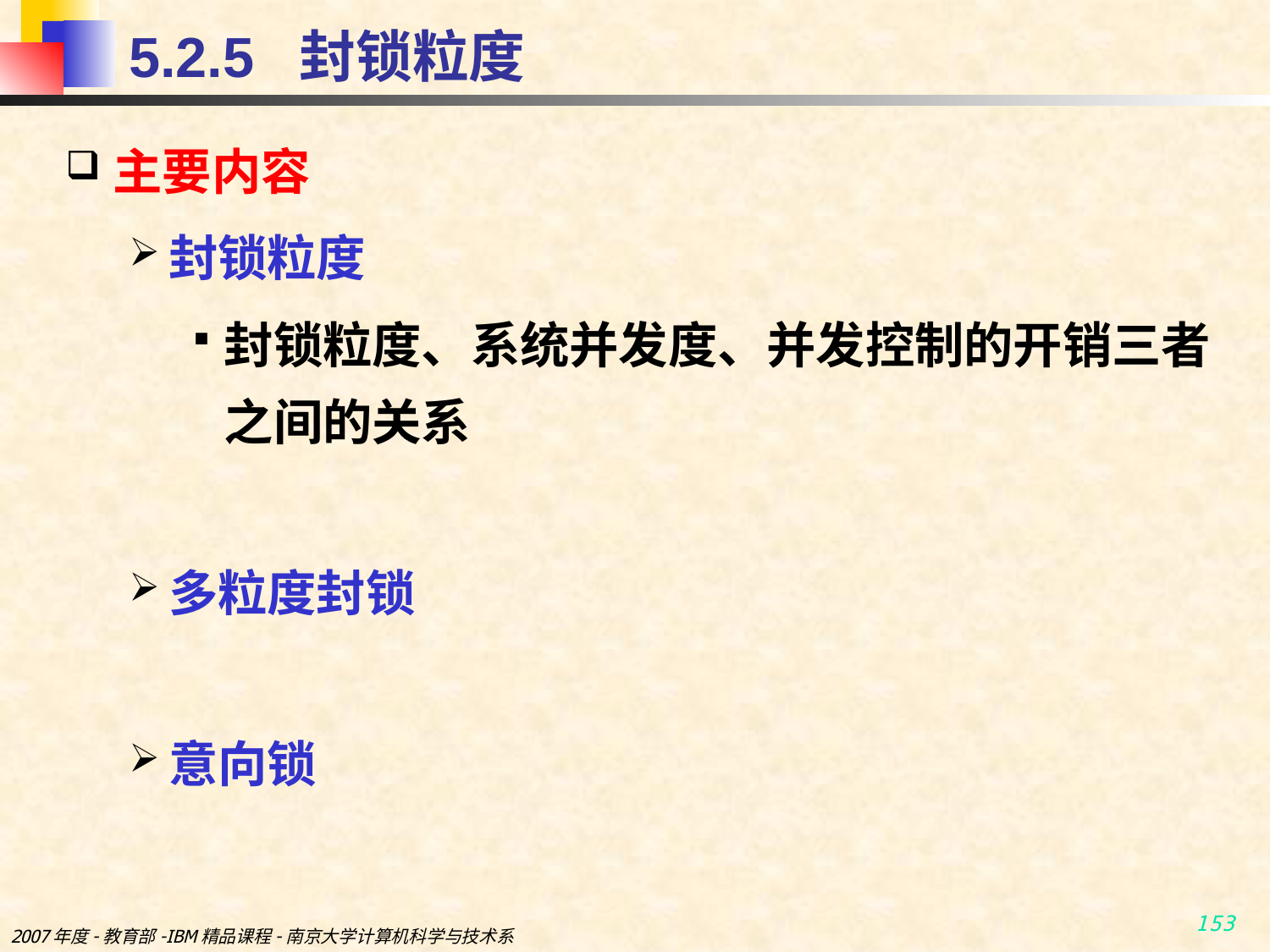

# 5.2.5  封锁粒度
主要内容
封锁粒度
封锁粒度、系统并发度、并发控制的开销三者之间的关系

多粒度封锁

意向锁
153